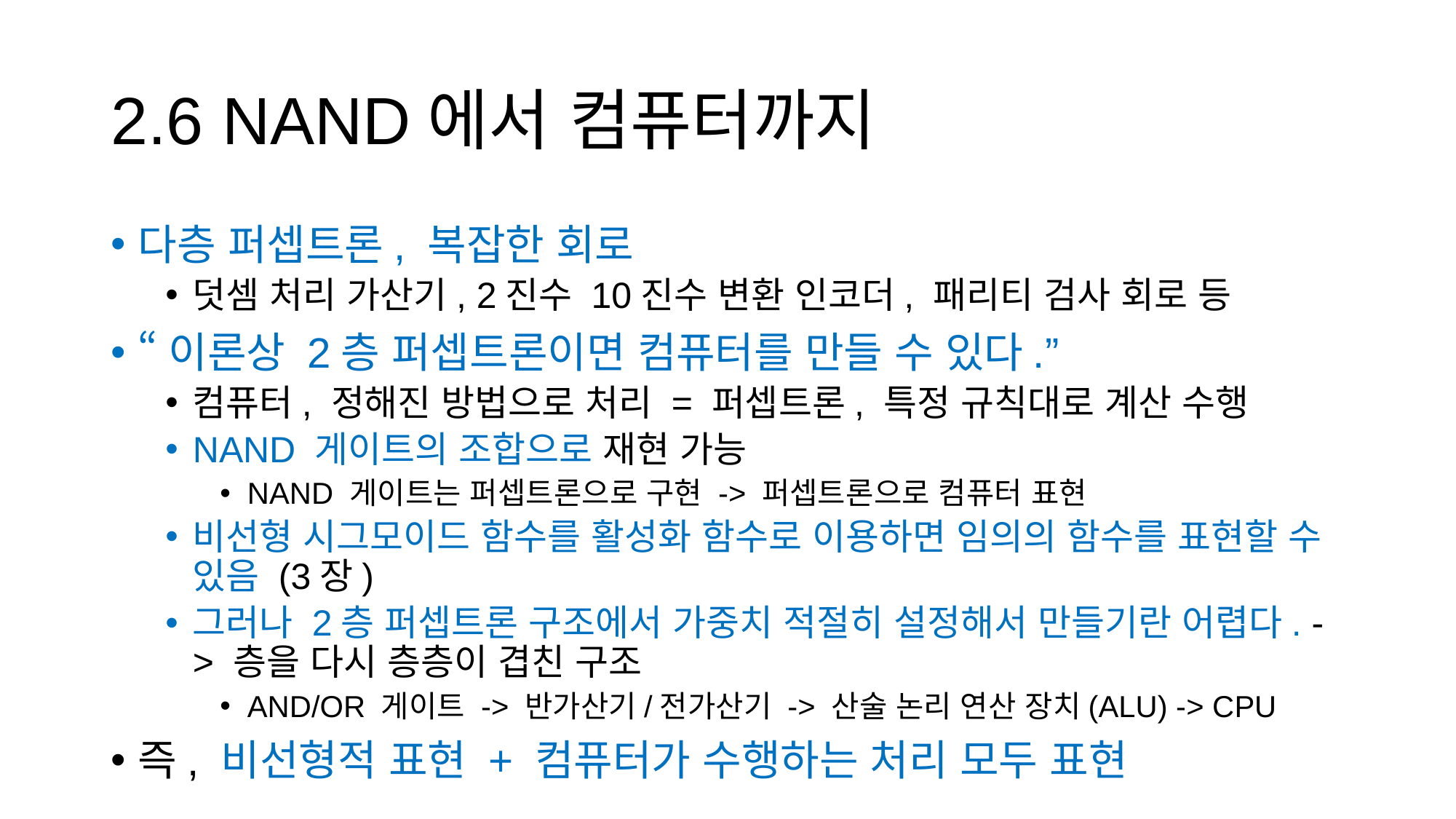

# 2.6 NAND에서 컴퓨터까지
다층 퍼셉트론, 복잡한 회로
덧셈 처리 가산기, 2진수 10진수 변환 인코더, 패리티 검사 회로 등
“이론상 2층 퍼셉트론이면 컴퓨터를 만들 수 있다.”
컴퓨터, 정해진 방법으로 처리 = 퍼셉트론, 특정 규칙대로 계산 수행
NAND 게이트의 조합으로 재현 가능
NAND 게이트는 퍼셉트론으로 구현 -> 퍼셉트론으로 컴퓨터 표현
비선형 시그모이드 함수를 활성화 함수로 이용하면 임의의 함수를 표현할 수 있음 (3장)
그러나 2층 퍼셉트론 구조에서 가중치 적절히 설정해서 만들기란 어렵다. -> 층을 다시 층층이 겹친 구조
AND/OR 게이트 -> 반가산기/전가산기 -> 산술 논리 연산 장치(ALU) -> CPU
즉, 비선형적 표현 + 컴퓨터가 수행하는 처리 모두 표현